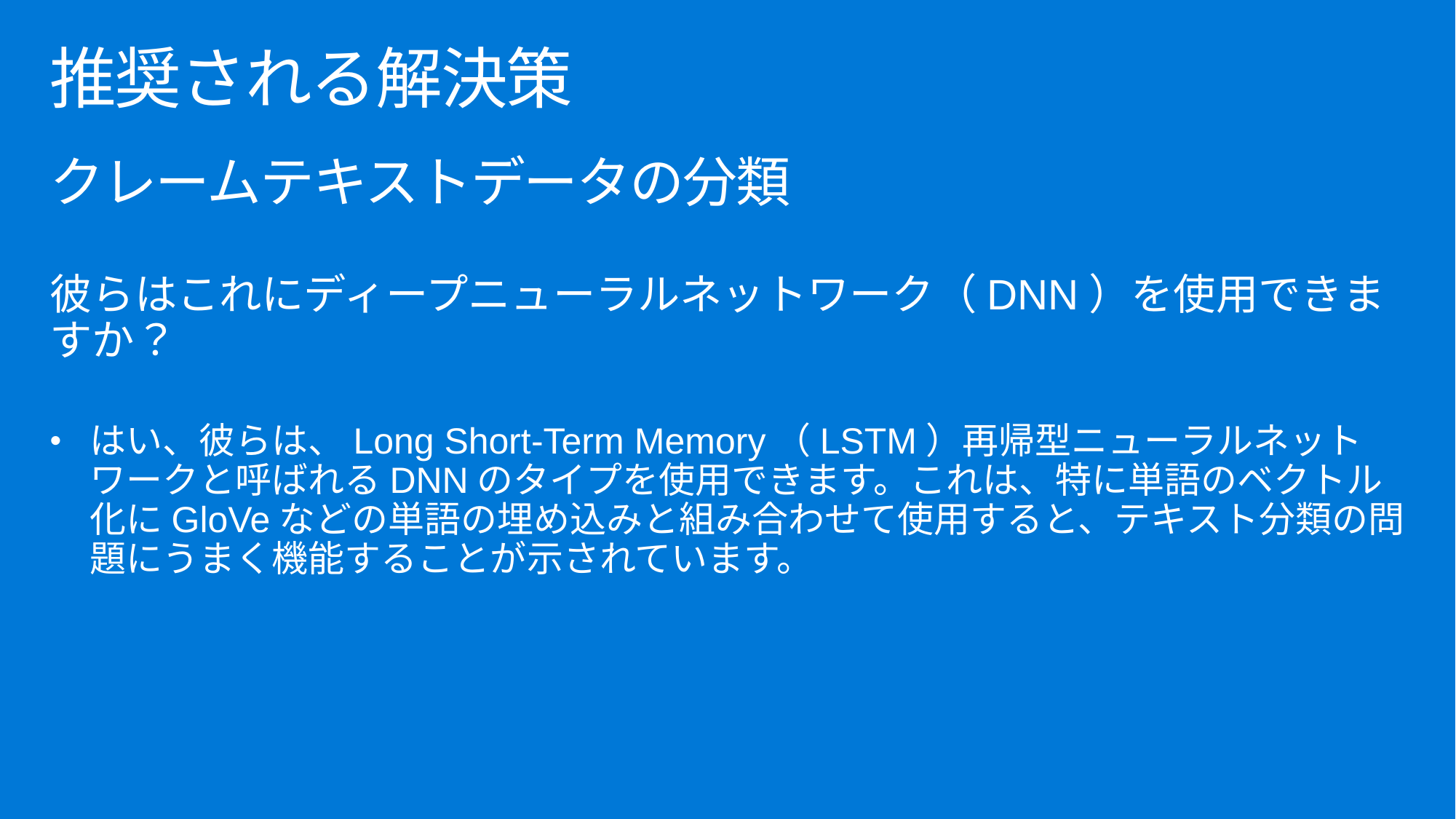

# 推奨される解決策
クレームテキストデータの分類
彼らはこれにディープニューラルネットワーク（DNN）を使用できますか？
はい、彼らは、Long Short-Term Memory（LSTM）再帰型ニューラルネットワークと呼ばれるDNNのタイプを使用できます。これは、特に単語のベクトル化にGloVeなどの単語の埋め込みと組み合わせて使用すると、テキスト分類の問題にうまく機能することが示されています。